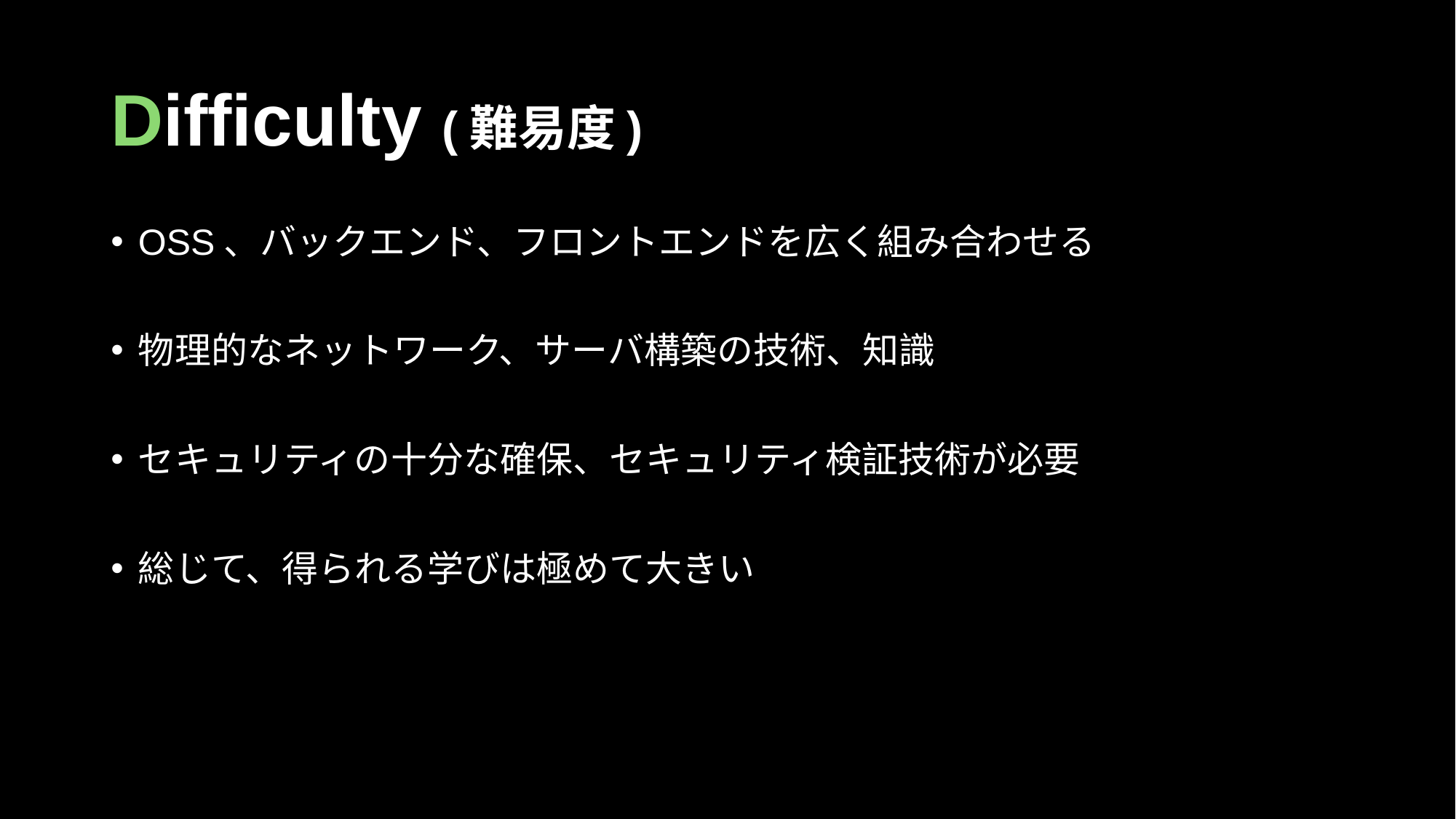

# Difficulty (難易度)
OSS、バックエンド、フロントエンドを広く組み合わせる

物理的なネットワーク、サーバ構築の技術、知識

セキュリティの十分な確保、セキュリティ検証技術が必要

総じて、得られる学びは極めて大きい